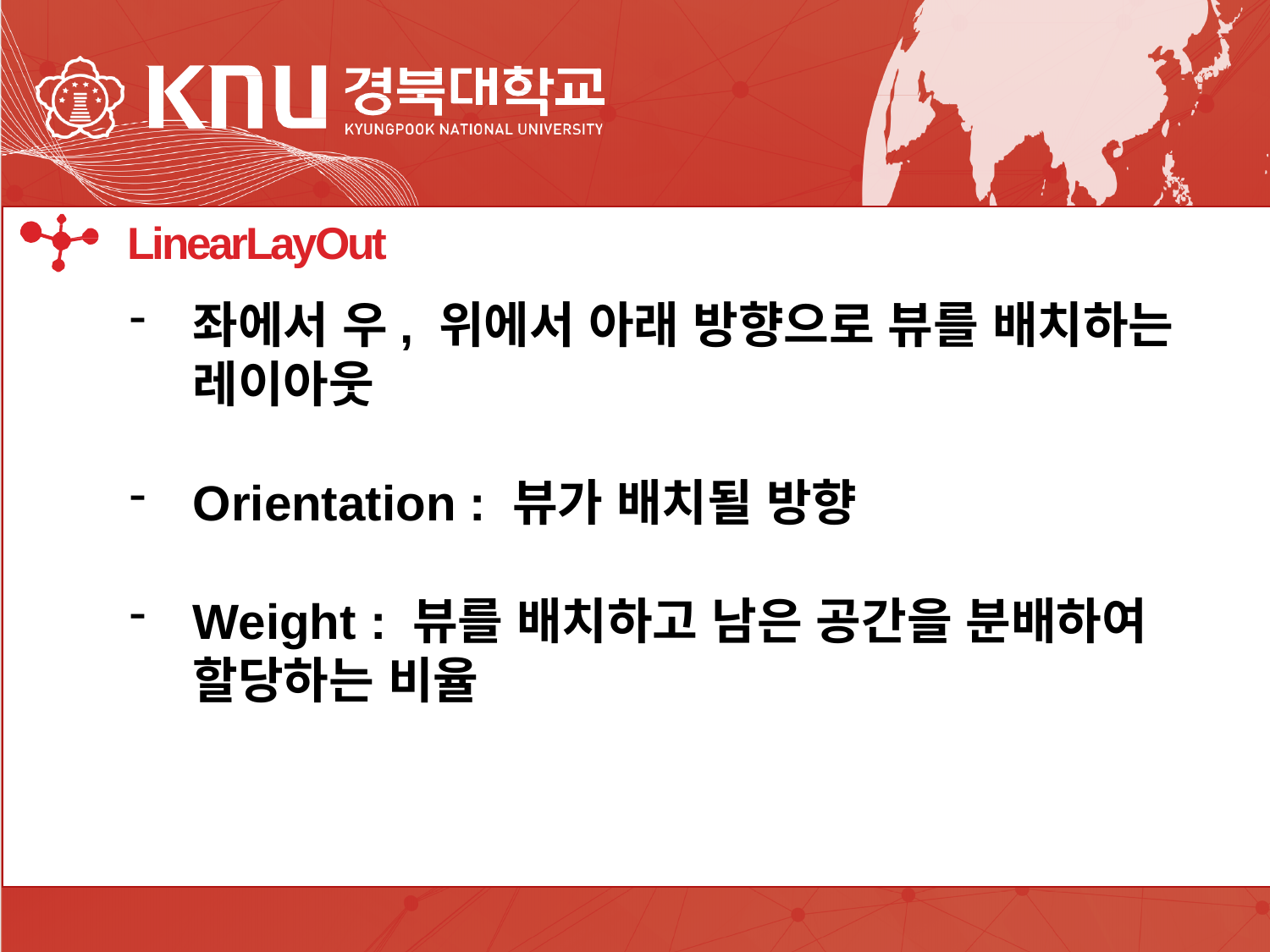

IDE

LinearLayOut

좌에서 우, 위에서 아래 방향으로 뷰를 배치하는 레이아웃

Orientation : 뷰가 배치될 방향

Weight : 뷰를 배치하고 남은 공간을 분배하여 할당하는 비율